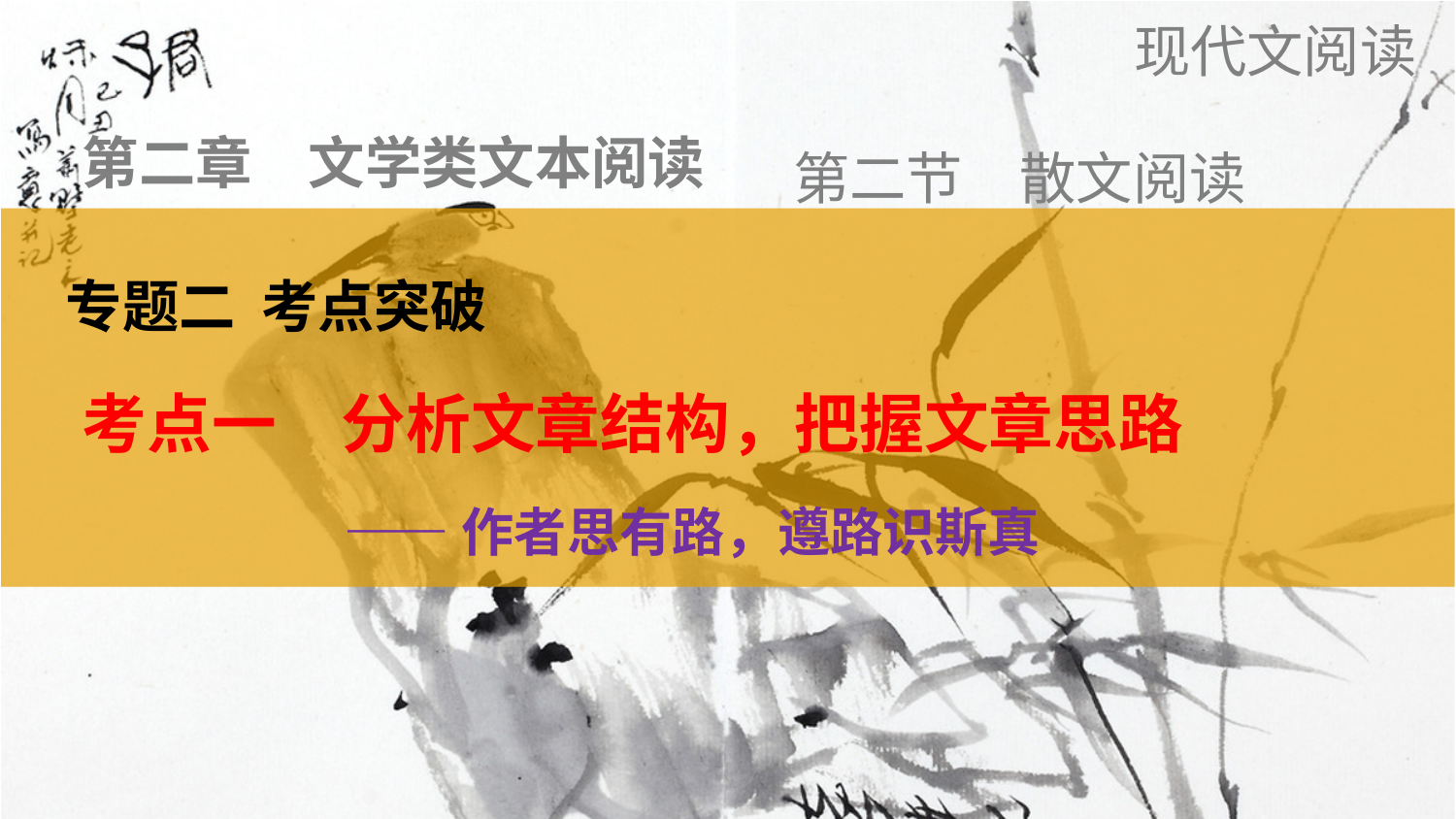

现代文阅读
第二章　文学类文本阅读
第二节　散文阅读
专题二  考点突破
考点一　分析文章结构，把握文章思路
          ——作者思有路，遵路识斯真